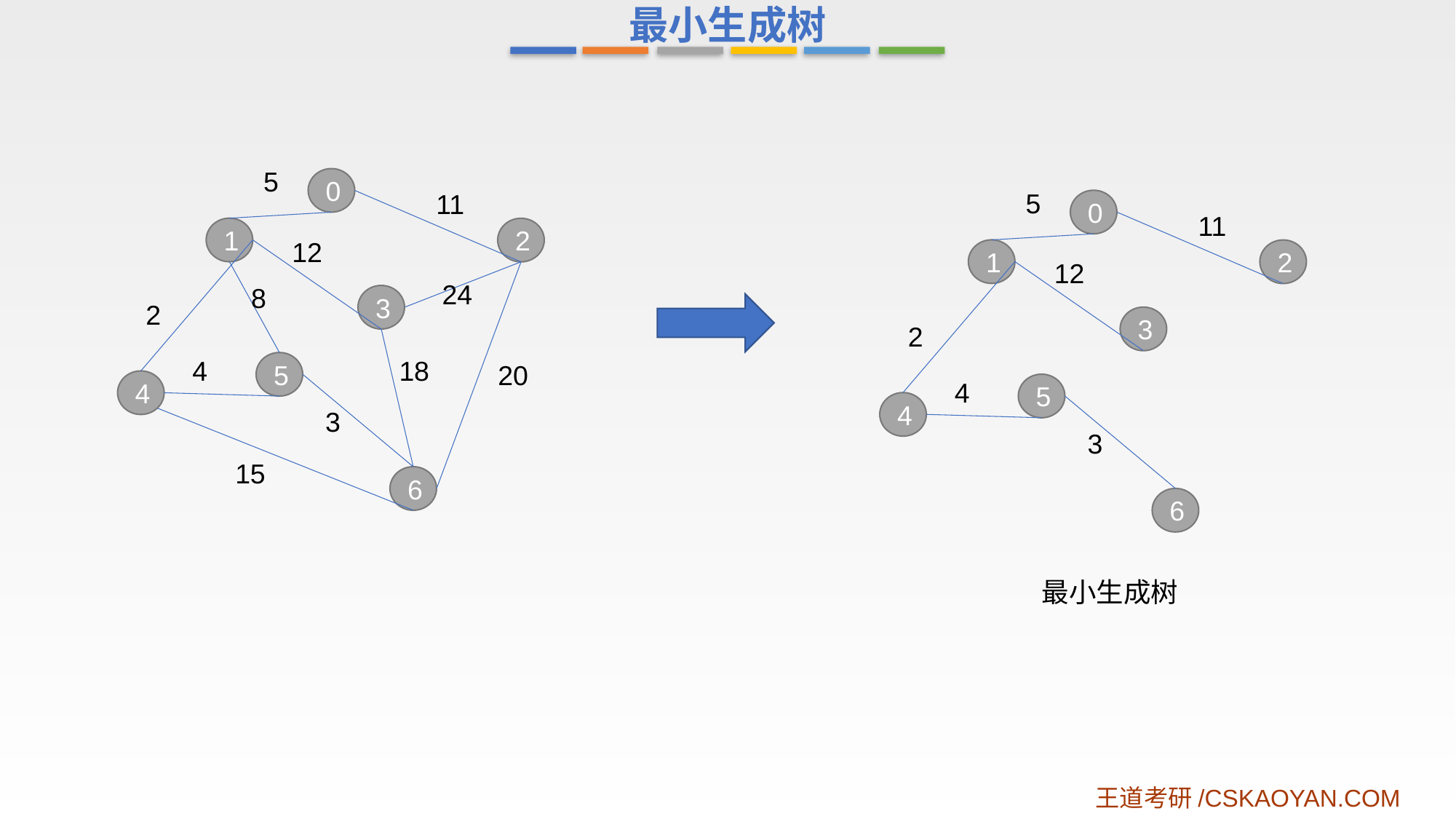

最小生成树

5
0
5
11
0
11
1
2
12
1
2
12
24
8
3
2

3
2
4
18
5
20
4
4
5
4
3
3
15
6
6
最小生成树
王道考研/CSKAOYAN.COM